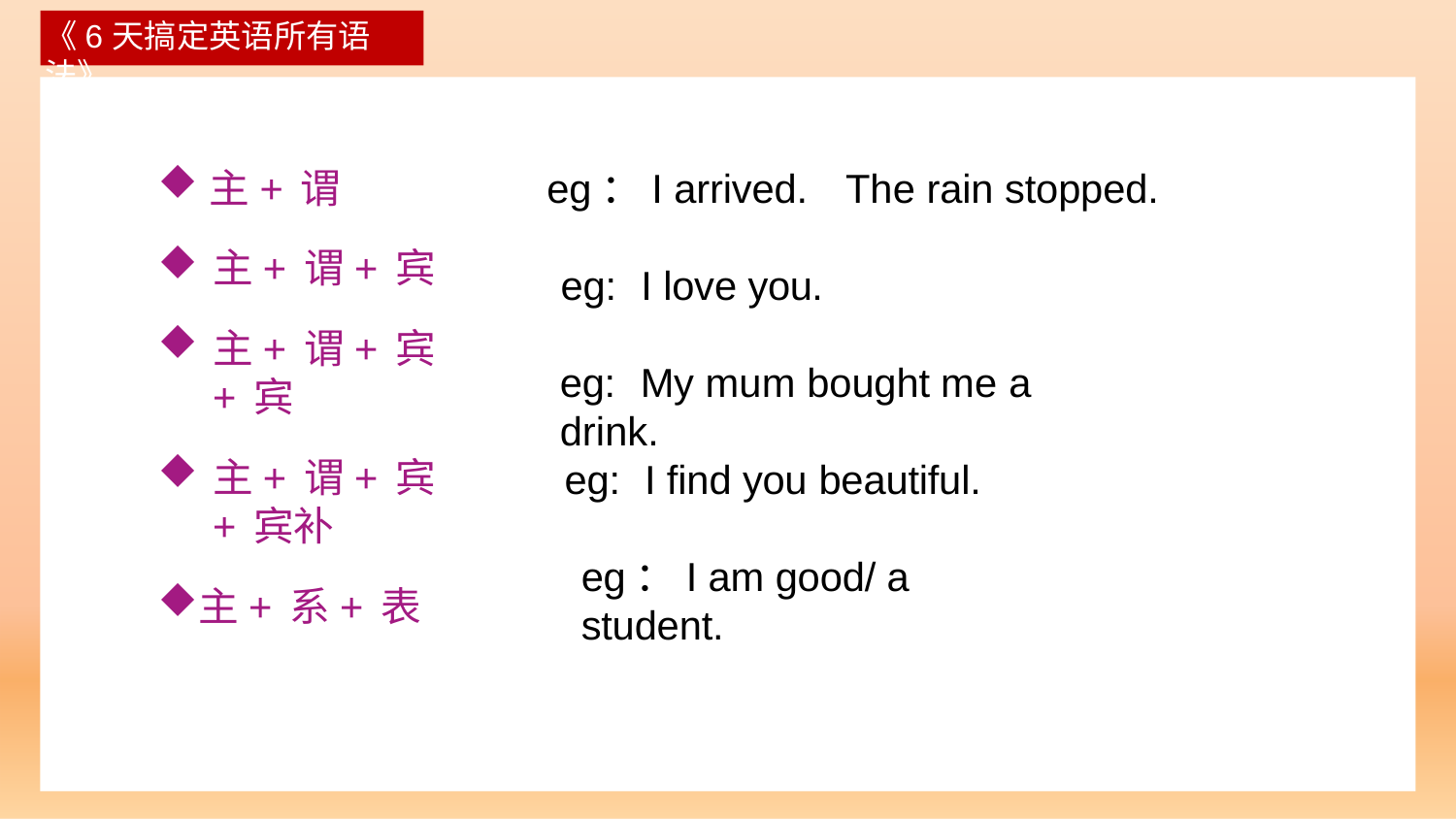

《6天搞定英语所有语法》
主+谓

主+谓+宾

主+谓+宾+宾

主+谓+宾+宾补

主+系+表
eg：I arrived.		The rain stopped.
eg:	I love you.
eg:	My mum bought me a drink.
eg:	I find you beautiful.
eg：I am good/ a student.